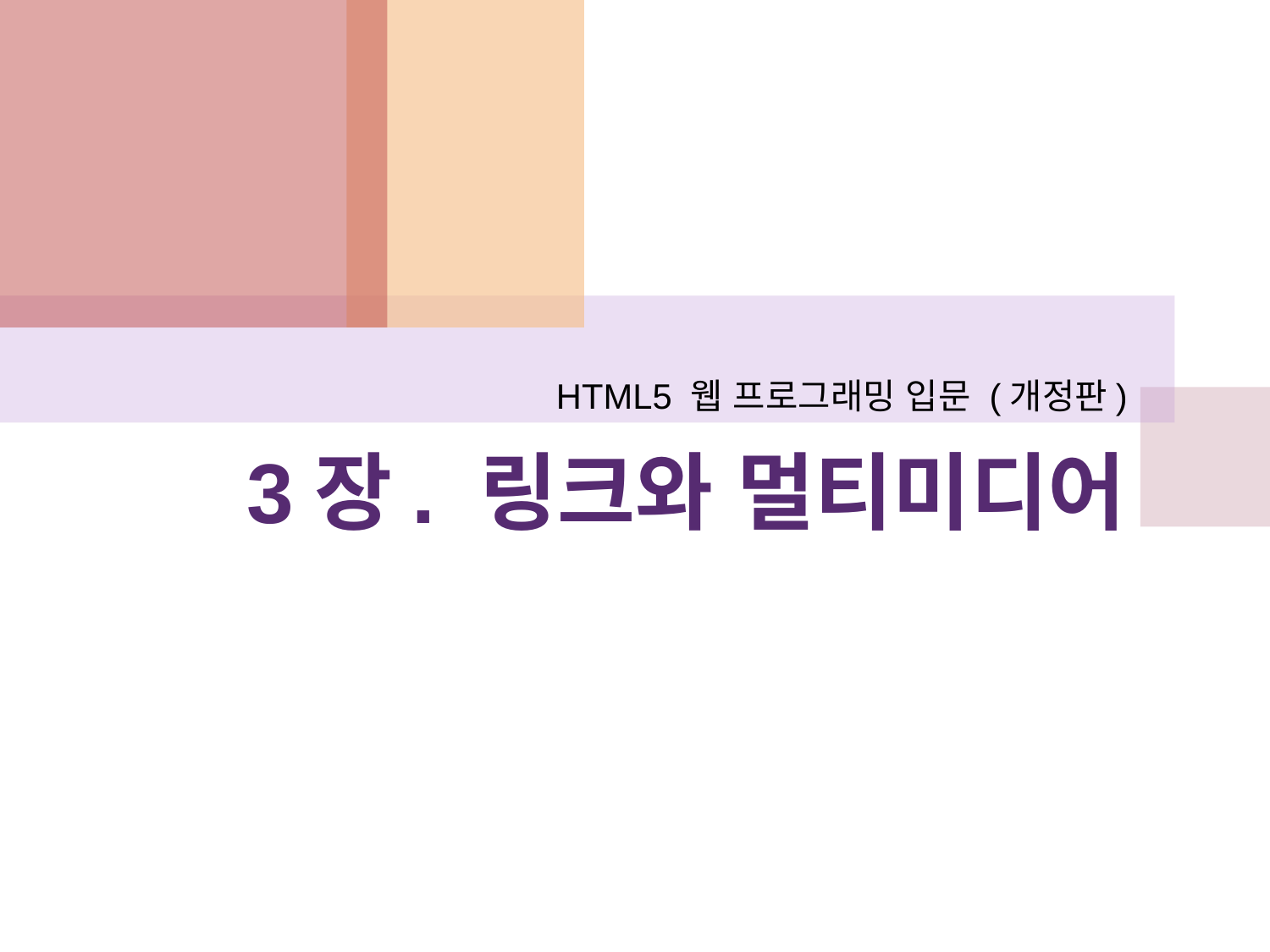

HTML5 웹 프로그래밍 입문 (개정판)
# 3장. 링크와 멀티미디어